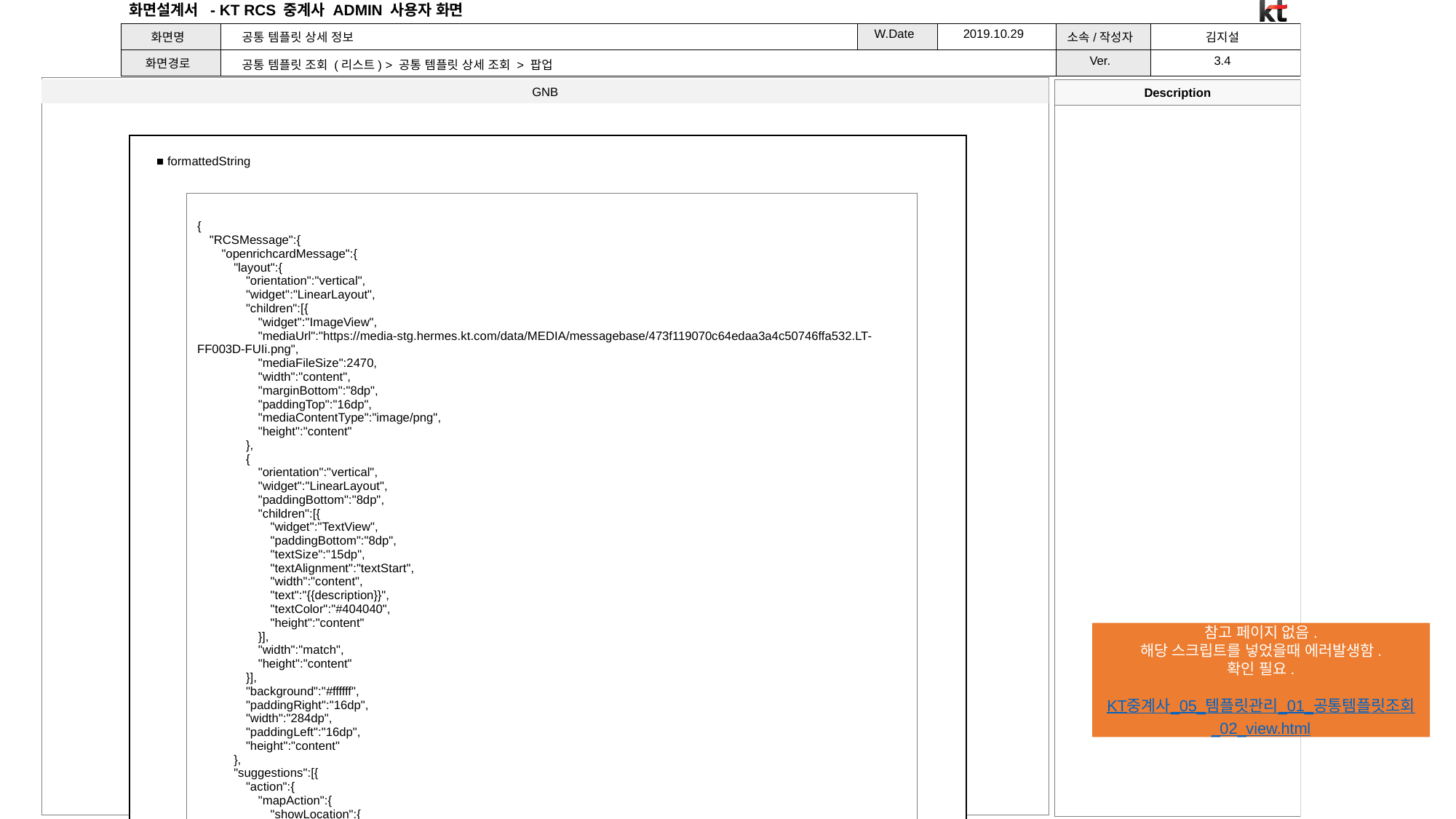

공통 템플릿 상세 정보
공통 템플릿 조회 (리스트) > 공통 템플릿 상세 조회 > 팝업

■ formattedString
| {  "RCSMessage":{   "openrichcardMessage":{    "layout":{     "orientation":"vertical",     "widget":"LinearLayout",     "children":[{      "widget":"ImageView",      "mediaUrl":"https://media-stg.hermes.kt.com/data/MEDIA/messagebase/473f119070c64edaa3a4c50746ffa532.LT-FF003D-FUIi.png",      "mediaFileSize":2470,      "width":"content",      "marginBottom":"8dp",      "paddingTop":"16dp",      "mediaContentType":"image/png",      "height":"content"     },     {      "orientation":"vertical",      "widget":"LinearLayout",      "paddingBottom":"8dp",      "children":[{       "widget":"TextView",       "paddingBottom":"8dp",       "textSize":"15dp",       "textAlignment":"textStart",       "width":"content",       "text":"{{description}}",       "textColor":"#404040",       "height":"content"      }],      "width":"match",      "height":"content"     }],     "background":"#ffffff",     "paddingRight":"16dp",     "width":"284dp",     "paddingLeft":"16dp",     "height":"content"    },    "suggestions":[{     "action":{      "mapAction":{       "showLocation":{        "fallbackUrl":"https://www.google.com/maps/place/광화문광장/@37.5740381",        "location":{         "query":"광화문광장"        }       }      },      "displayText":"지도 쿼리",      "postback":{       "data":"set\_by\_chatbot\_search\_locations"      }     }    },    {     "action":{      "displayText":"캘린더",      "postback":{       "data":"set\_by\_chatbot\_request\_location\_push"      },      "calendarAction":{       "createCalendarEvent":{        "description":"RCS Biz Center 오픈을 기념하여 이벤트를 진행합니다.",        "startTime":"2017-03-14",        "endTime":"2017-03-14",        "title":"오픈이벤트"       }      }     }    }],    "card":"open\_rich\_card"   },   "trafficType":"advertisement"  } } |
| --- |

참고 페이지 없음.
해당 스크립트를 넣었을때 에러발생함.
확인 필요.

KT중계사_05_템플릿관리_01_공통템플릿조회_02_view.html